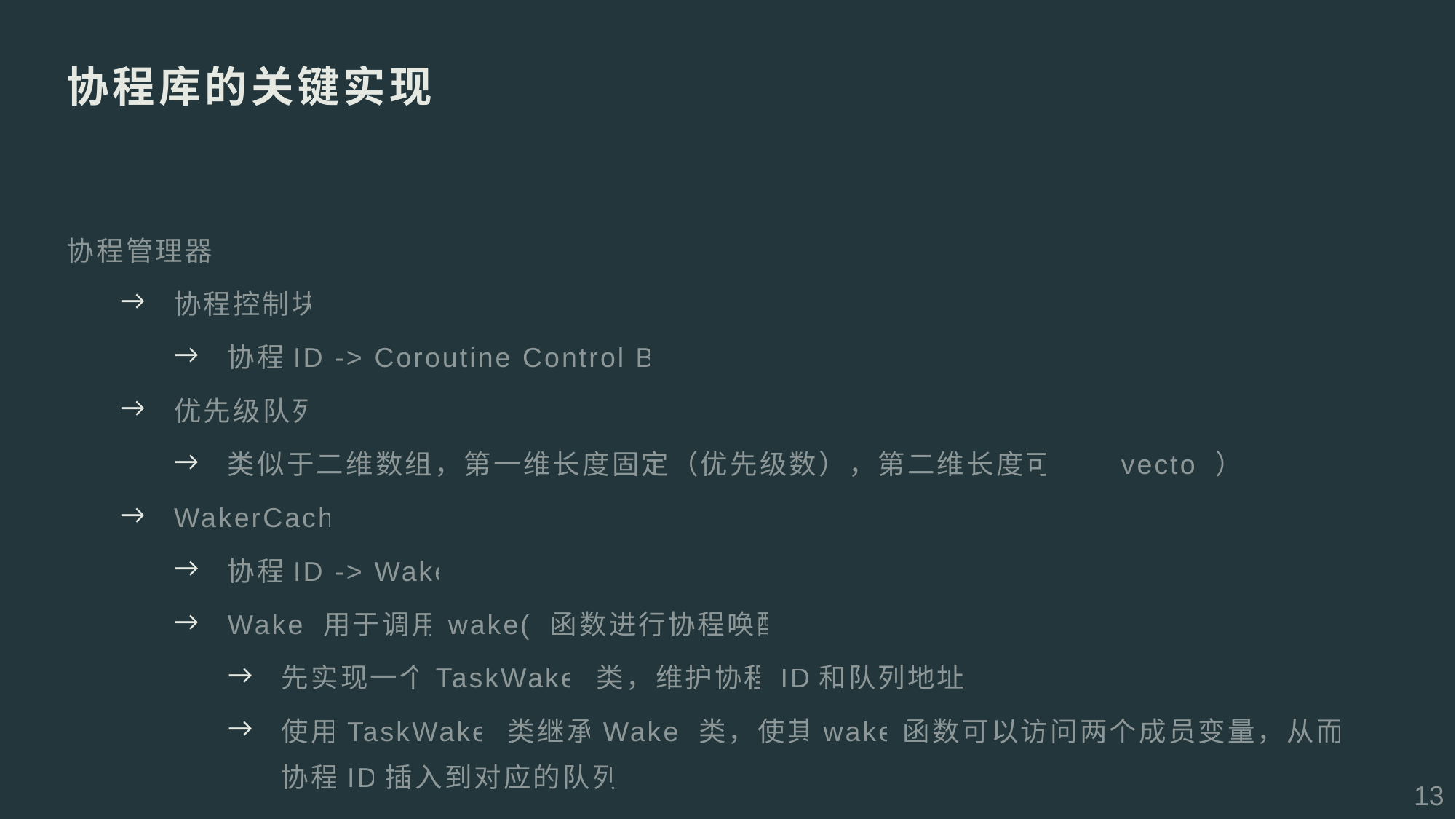

# 协程库的关键实现
协程管理器：
协程控制块
协程ID -> Coroutine Control Block
优先级队列
类似于二维数组，第一维长度固定（优先级数），第二维长度可变（vector）
WakerCache
协程ID -> Waker
Waker用于调用wake()函数进行协程唤醒
先实现一个TaskWaker类，维护协程ID和队列地址；
使用TaskWaker类继承Waker类，使其wake函数可以访问两个成员变量，从而把协程ID插入到对应的队列；
13